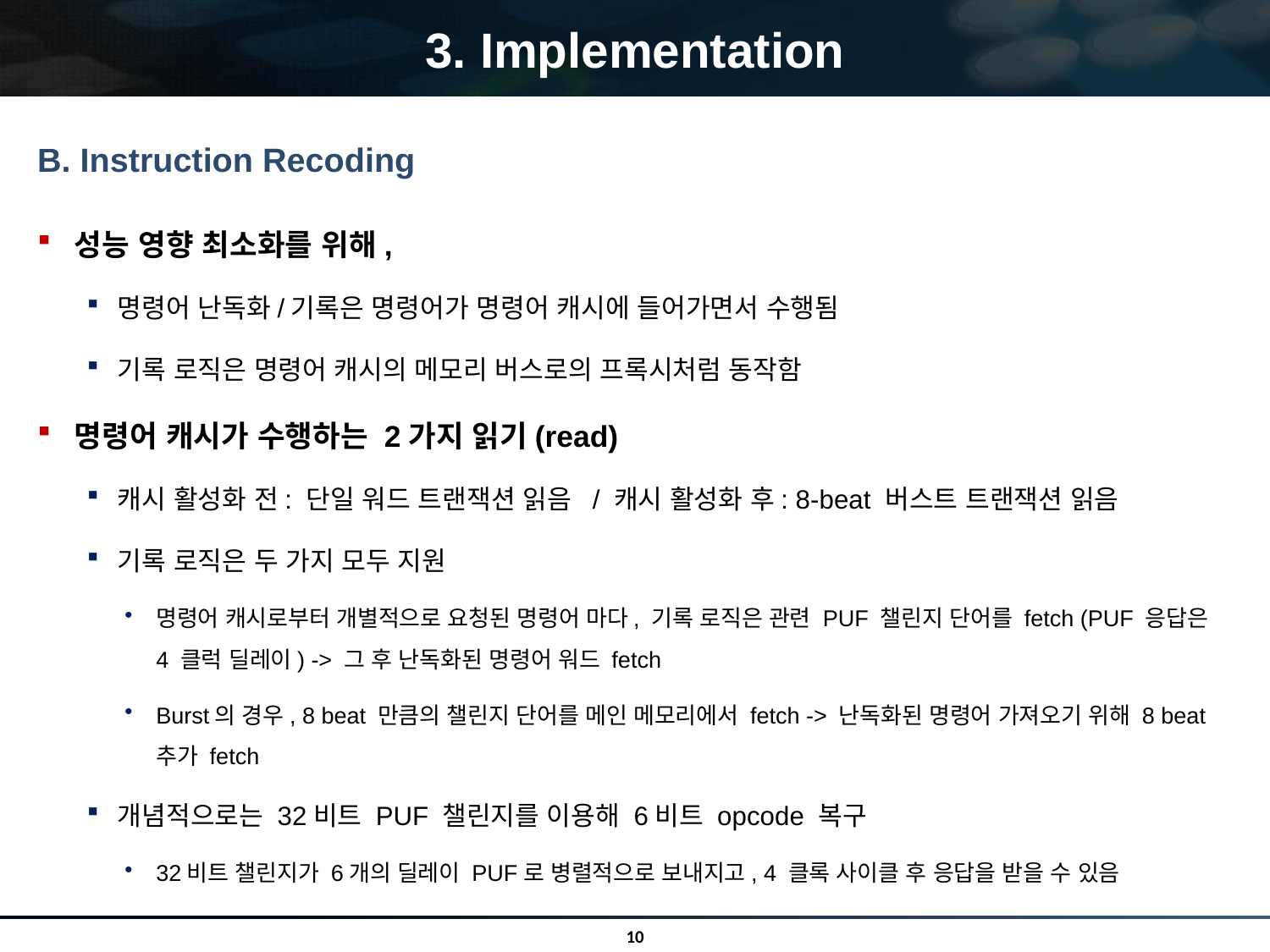

# 3. Implementation
B. Instruction Recoding
성능 영향 최소화를 위해,
명령어 난독화/기록은 명령어가 명령어 캐시에 들어가면서 수행됨
기록 로직은 명령어 캐시의 메모리 버스로의 프록시처럼 동작함
명령어 캐시가 수행하는 2가지 읽기(read)
캐시 활성화 전: 단일 워드 트랜잭션 읽음  / 캐시 활성화 후: 8-beat 버스트 트랜잭션 읽음
기록 로직은 두 가지 모두 지원
명령어 캐시로부터 개별적으로 요청된 명령어 마다, 기록 로직은 관련 PUF 챌린지 단어를 fetch (PUF 응답은 4 클럭 딜레이) -> 그 후 난독화된 명령어 워드 fetch
Burst의 경우, 8 beat 만큼의 챌린지 단어를 메인 메모리에서 fetch -> 난독화된 명령어 가져오기 위해 8 beat 추가 fetch
개념적으로는 32비트 PUF 챌린지를 이용해 6비트 opcode 복구
32비트 챌린지가 6개의 딜레이 PUF로 병렬적으로 보내지고, 4 클록 사이클 후 응답을 받을 수 있음